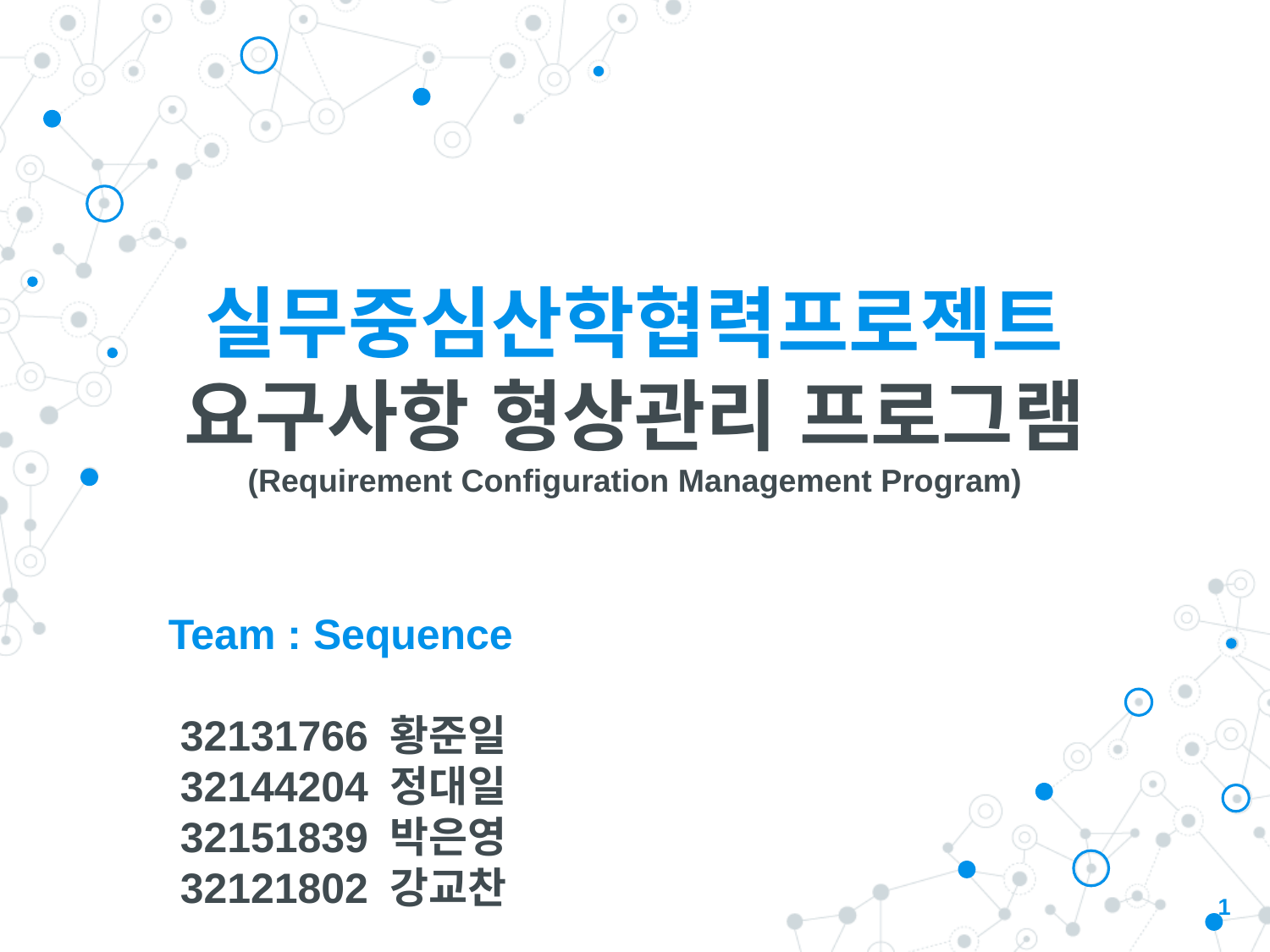

# 실무중심산학협력프로젝트 요구사항 형상관리 프로그램 (Requirement Configuration Management Program)
Team : Sequence

 32131766 황준일
 32144204 정대일
 32151839 박은영
 32121802 강교찬
1